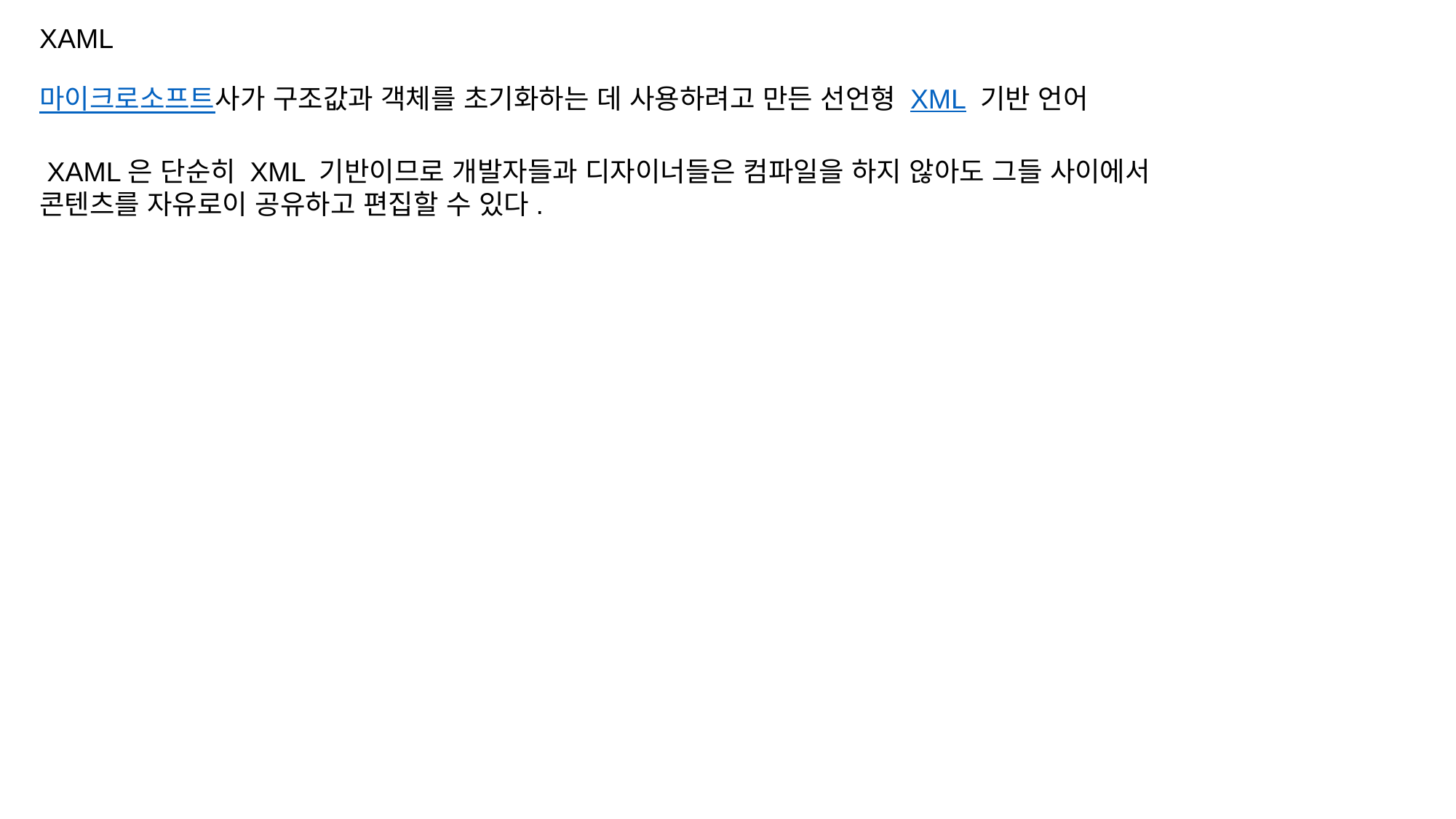

XAML
마이크로소프트사가 구조값과 객체를 초기화하는 데 사용하려고 만든 선언형 XML 기반 언어

 XAML은 단순히 XML 기반이므로 개발자들과 디자이너들은 컴파일을 하지 않아도 그들 사이에서 콘텐츠를 자유로이 공유하고 편집할 수 있다.